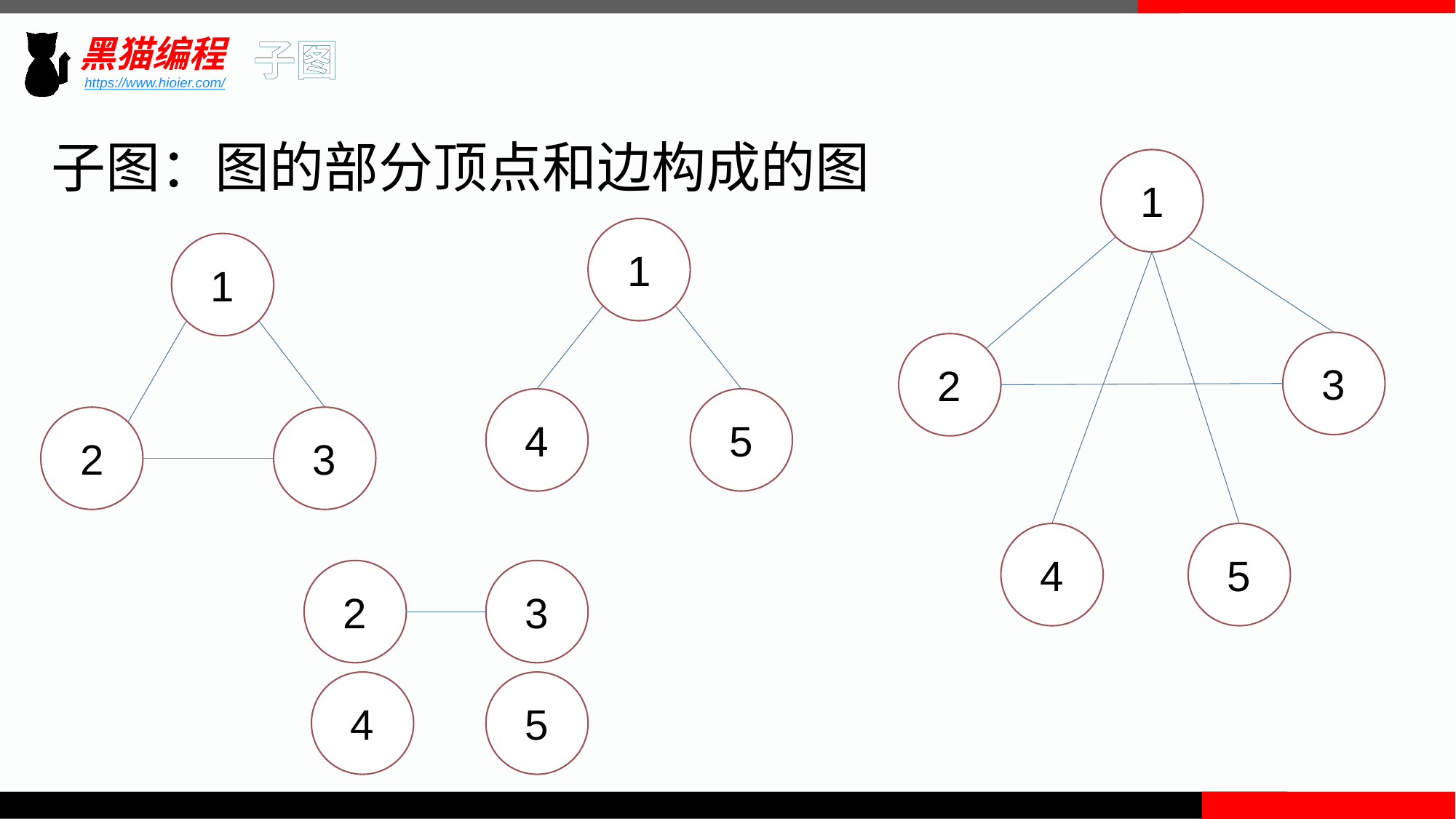

子图
子图：图的部分顶点和边构成的图
1
3
2
4
5
1
4
5
1
2
3
2
3
4
5